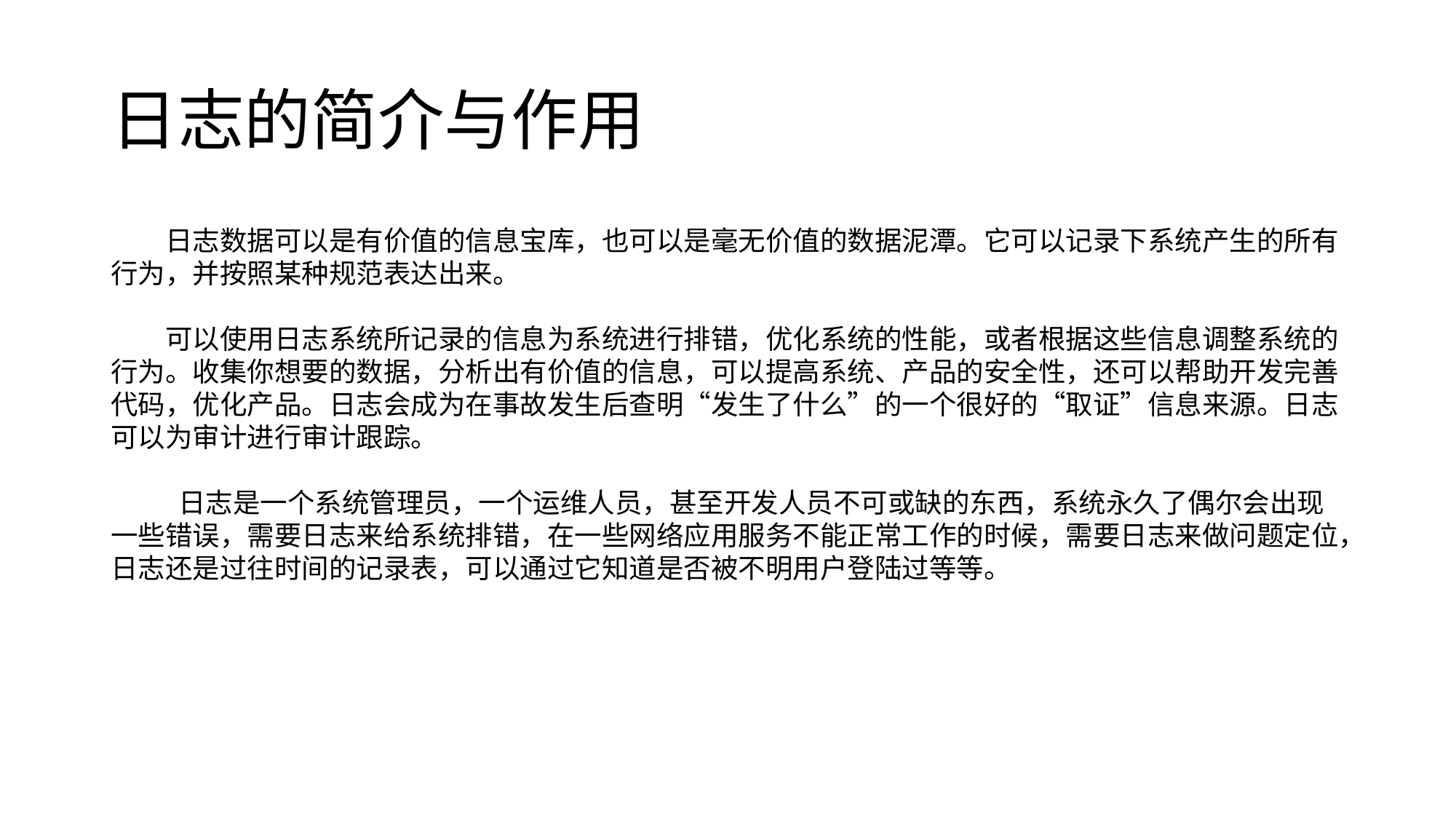

# 日志的简介与作用
日志数据可以是有价值的信息宝库，也可以是毫无价值的数据泥潭。它可以记录下系统产生的所有行为，并按照某种规范表达出来。

可以使用日志系统所记录的信息为系统进行排错，优化系统的性能，或者根据这些信息调整系统的行为。收集你想要的数据，分析出有价值的信息，可以提高系统、产品的安全性，还可以帮助开发完善代码，优化产品。日志会成为在事故发生后查明“发生了什么”的一个很好的“取证”信息来源。日志可以为审计进行审计跟踪。

 日志是一个系统管理员，一个运维人员，甚至开发人员不可或缺的东西，系统永久了偶尔会出现一些错误，需要日志来给系统排错，在一些网络应用服务不能正常工作的时候，需要日志来做问题定位，日志还是过往时间的记录表，可以通过它知道是否被不明用户登陆过等等。